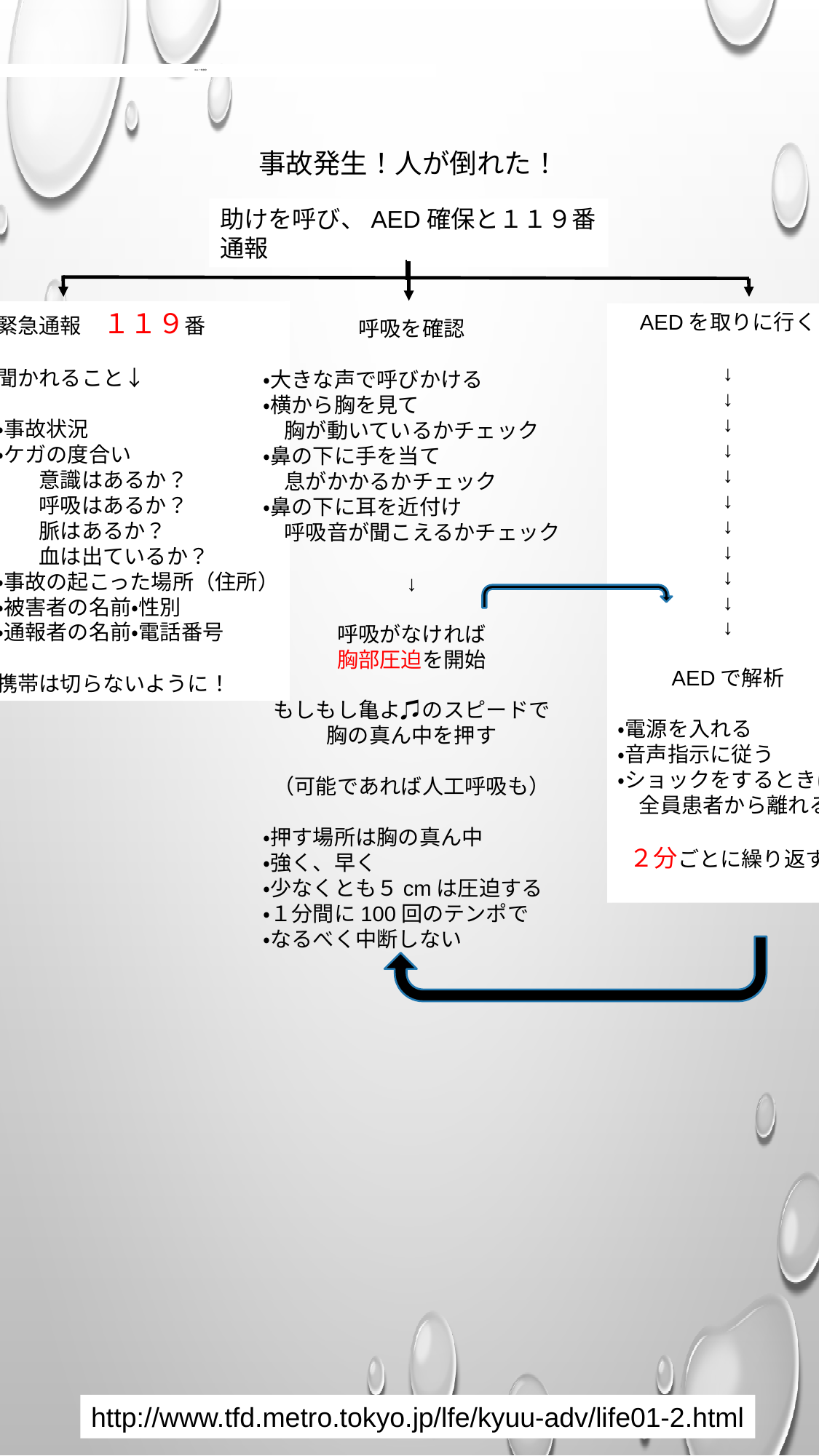

# BLS 一時救命
事故発生！人が倒れた！
助けを呼び、AED確保と１１９番通報
緊急通報　１１９番

聞かれること↓

・事故状況
・ケガの度合い
　　意識はあるか？
　　呼吸はあるか？
　　脈はあるか？
　　血は出ているか？
・事故の起こった場所（住所）
・被害者の名前・性別
・通報者の名前・電話番号

携帯は切らないように！
AEDを取りに行く

↓
↓
↓
↓
↓
↓
↓
↓
↓
↓
↓

AEDで解析

・電源を入れる
・音声指示に従う
・ショックをするときは
　全員患者から離れる

２分ごとに繰り返す

呼吸を確認

・大きな声で呼びかける
・横から胸を見て
　胸が動いているかチェック
・鼻の下に手を当て
　息がかかるかチェック
・鼻の下に耳を近付け
　呼吸音が聞こえるかチェック

↓

呼吸がなければ
胸部圧迫を開始

もしもし亀よ♫のスピードで
胸の真ん中を押す

（可能であれば人工呼吸も）

・押す場所は胸の真ん中
・強く、早く
・少なくとも５cmは圧迫する
・１分間に100回のテンポで
・なるべく中断しない

http://www.tfd.metro.tokyo.jp/lfe/kyuu-adv/life01-2.html